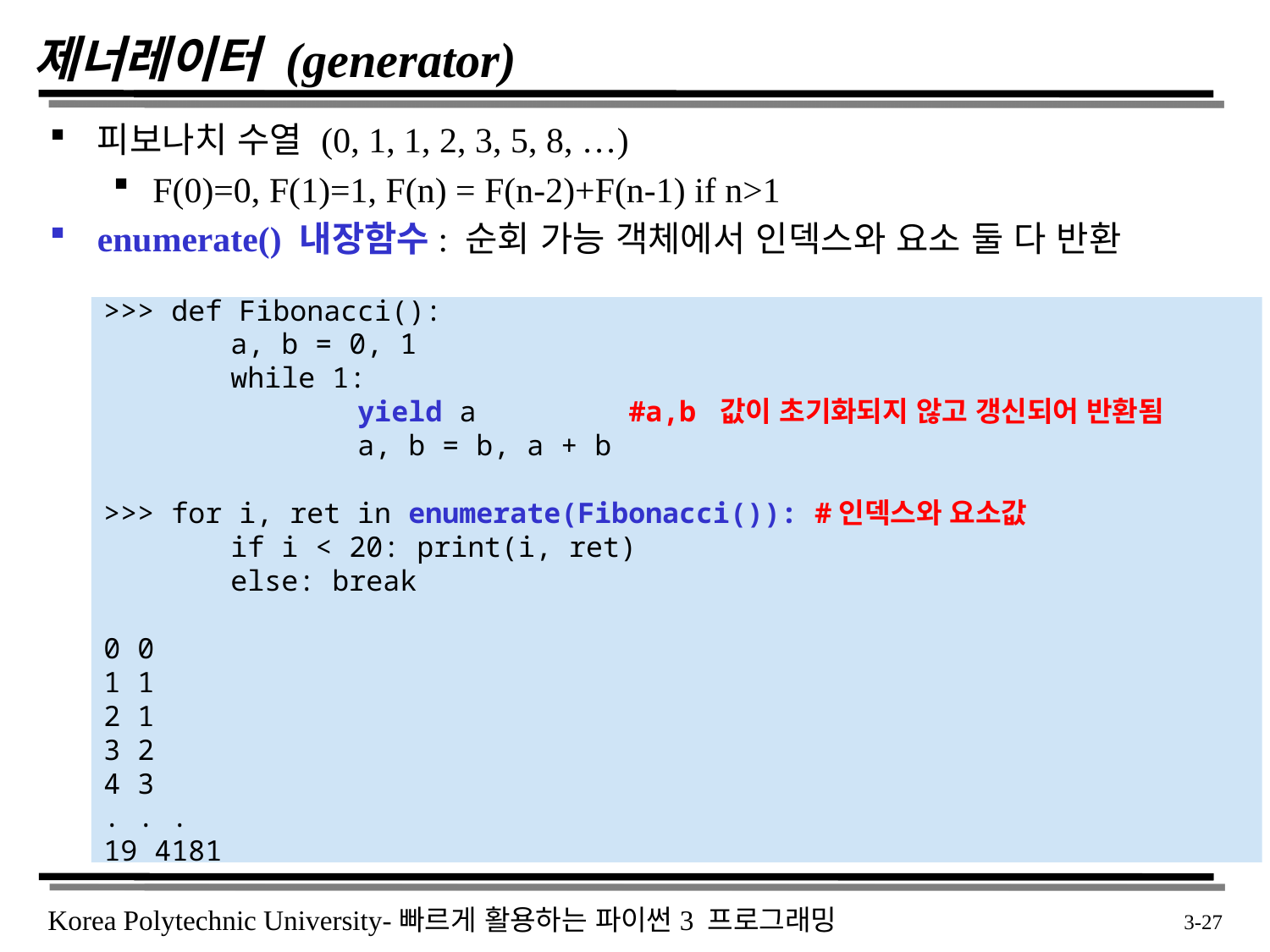

# 제너레이터 (generator)
피보나치 수열 (0, 1, 1, 2, 3, 5, 8, …)
F(0)=0, F(1)=1, F(n) = F(n-2)+F(n-1) if n>1
enumerate() 내장함수: 순회 가능 객체에서 인덱스와 요소 둘 다 반환

>>> def Fibonacci():
	a, b = 0, 1
	while 1:
		yield a         #a,b 값이 초기화되지 않고 갱신되어 반환됨
		a, b = b, a + b

>>> for i, ret in enumerate(Fibonacci()): #인덱스와 요소값
	if i < 20: print(i, ret)
	else: break

0 0
1 1
2 1
3 2
4 3
. . .
19 4181
 3-27